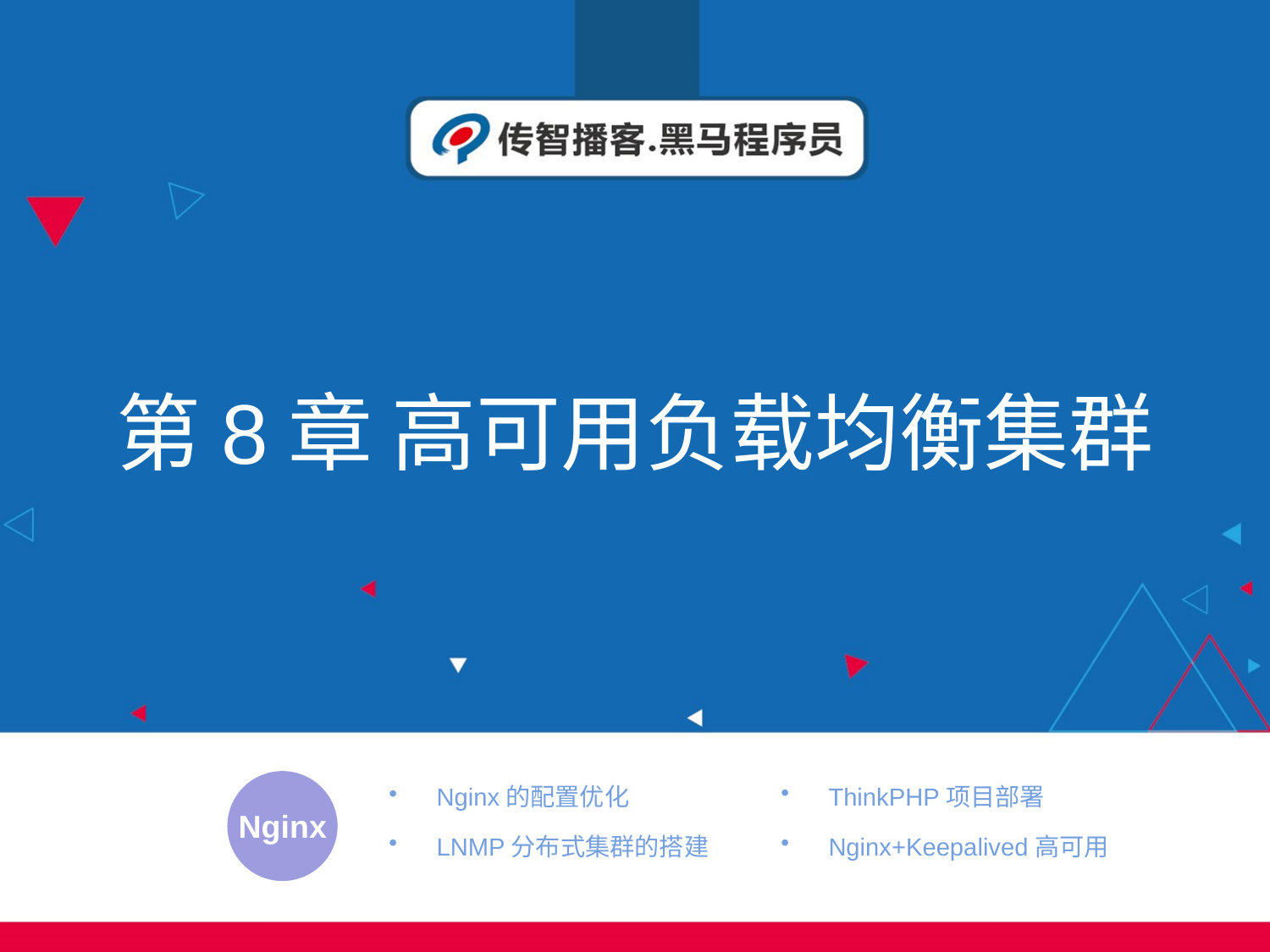

# 第8章 高可用负载均衡集群
ThinkPHP项目部署
Nginx+Keepalived高可用
Nginx的配置优化
LNMP分布式集群的搭建